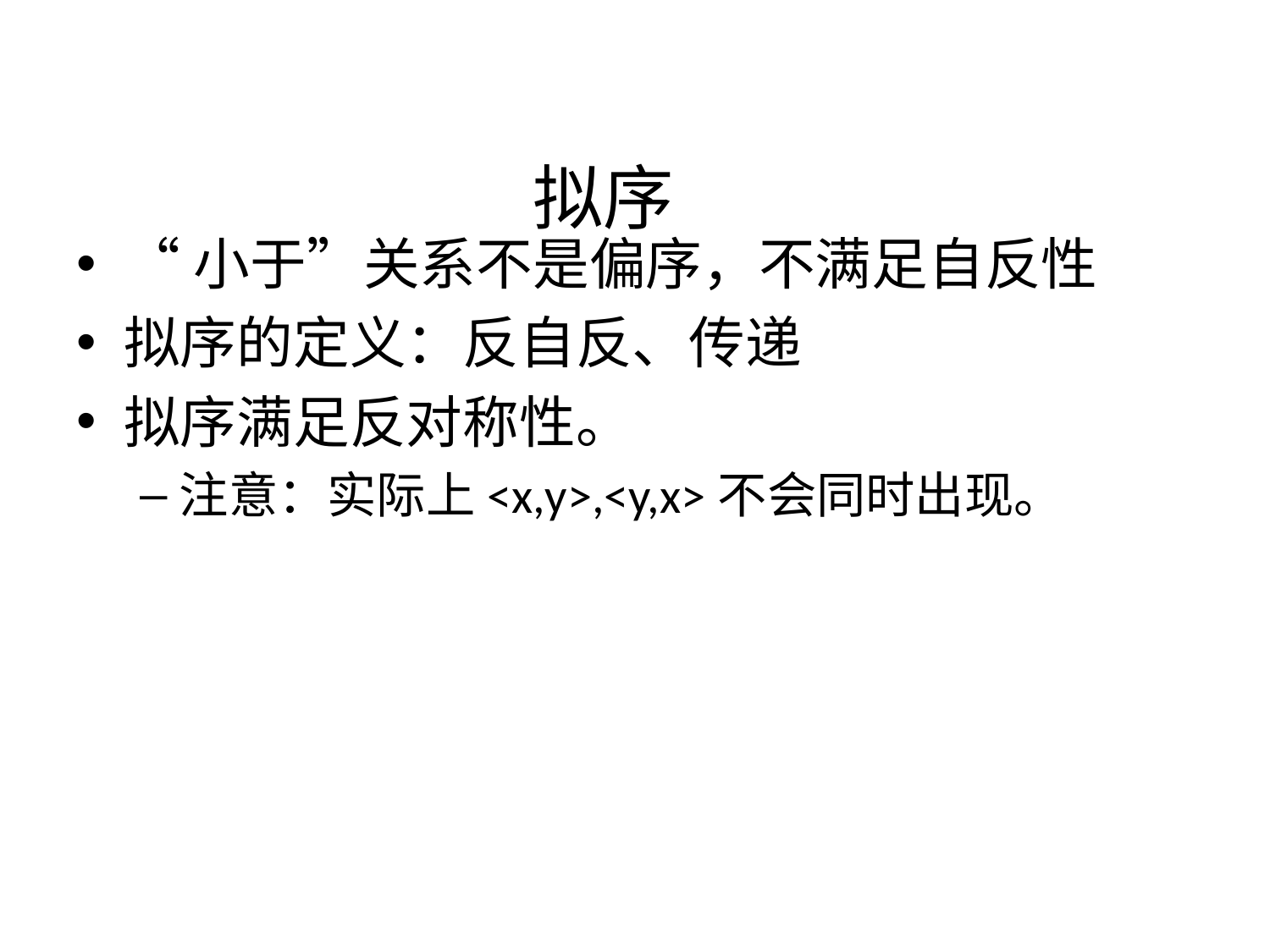

# 拟序
“小于”关系不是偏序，不满足自反性
拟序的定义：反自反、传递
拟序满足反对称性。
注意：实际上<x,y>,<y,x>不会同时出现。